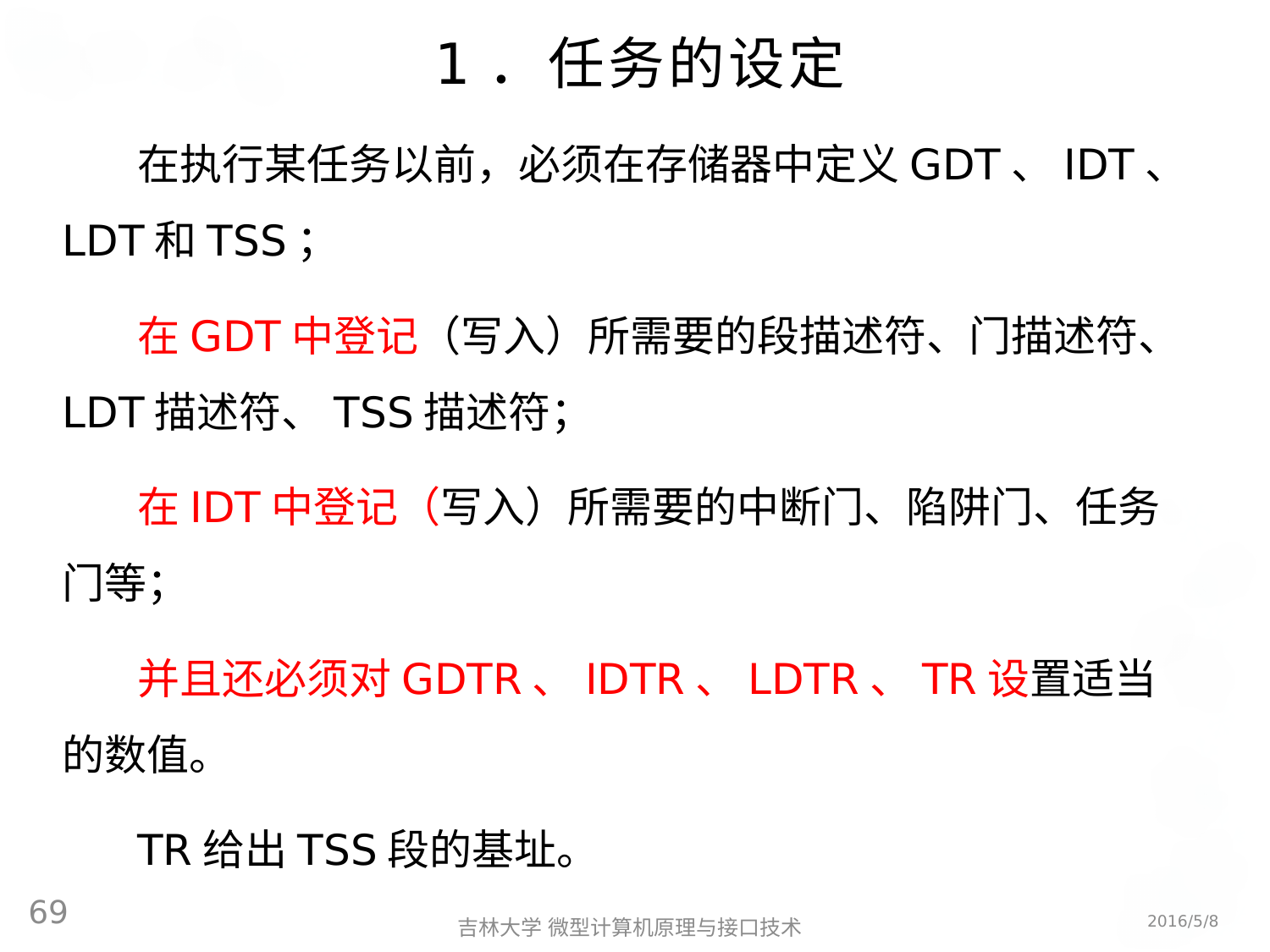

# 1．任务的设定
在执行某任务以前，必须在存储器中定义GDT、IDT、LDT和TSS；
在GDT中登记（写入）所需要的段描述符、门描述符、LDT描述符、TSS描述符；
在IDT中登记（写入）所需要的中断门、陷阱门、任务门等；
并且还必须对GDTR、IDTR、LDTR、TR设置适当的数值。
TR给出TSS段的基址。
69
2016/5/8
吉林大学 微型计算机原理与接口技术